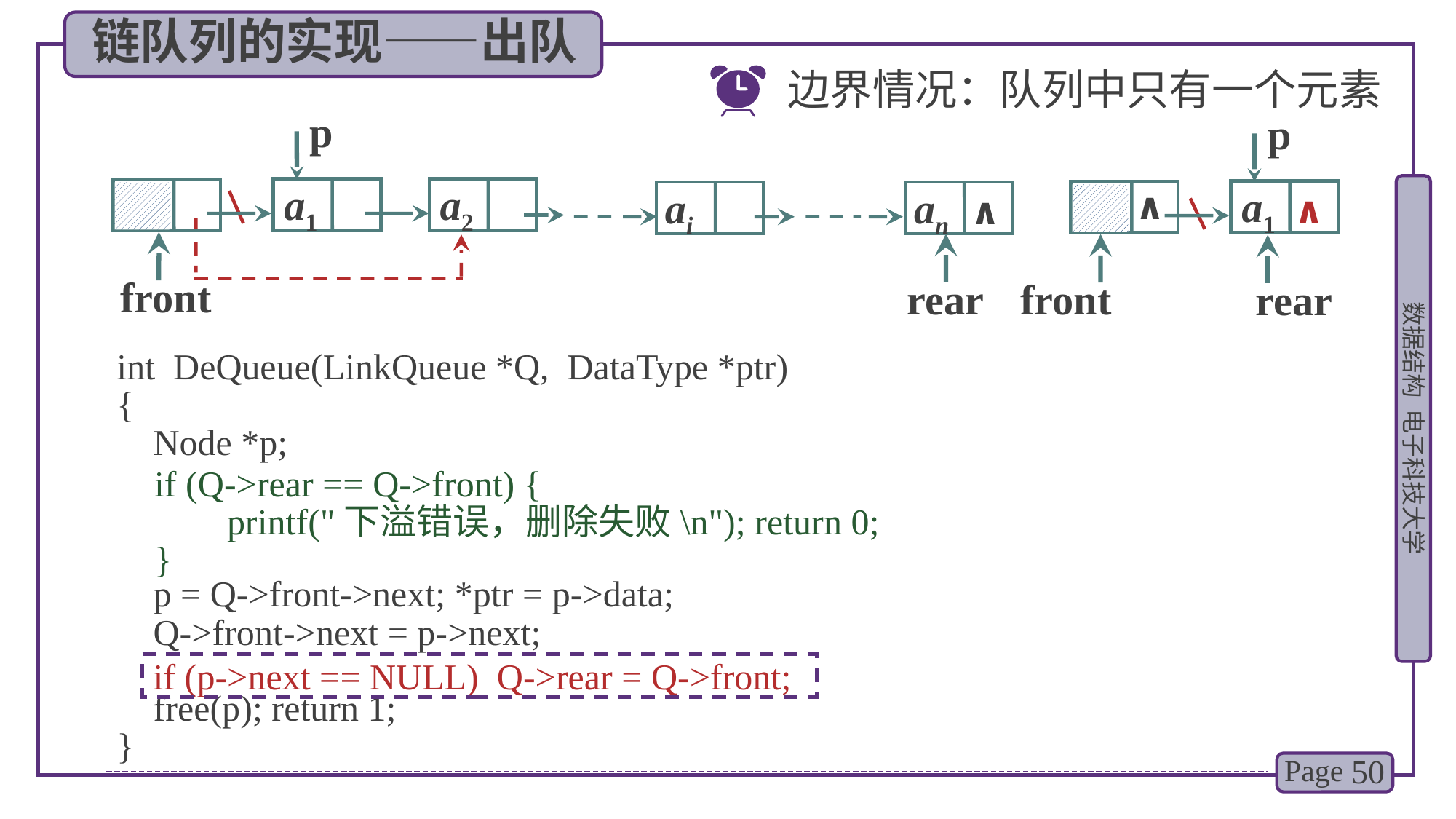

链队列的实现——出队

边界情况：队列中只有一个元素

p

p

∧

a1

a2

a1

∧

front
ai

an

∧

front

rear

rear
int  DeQueue(LinkQueue *Q,  DataType *ptr)
{
    Node *p;

    p = Q->front->next; *ptr = p->data;
    Q->front->next = p->next;

    free(p); return 1;
}
if (Q->rear == Q->front) {
        printf("下溢错误，删除失败\n"); return 0;
}
if (p->next == NULL)  Q->rear = Q->front;